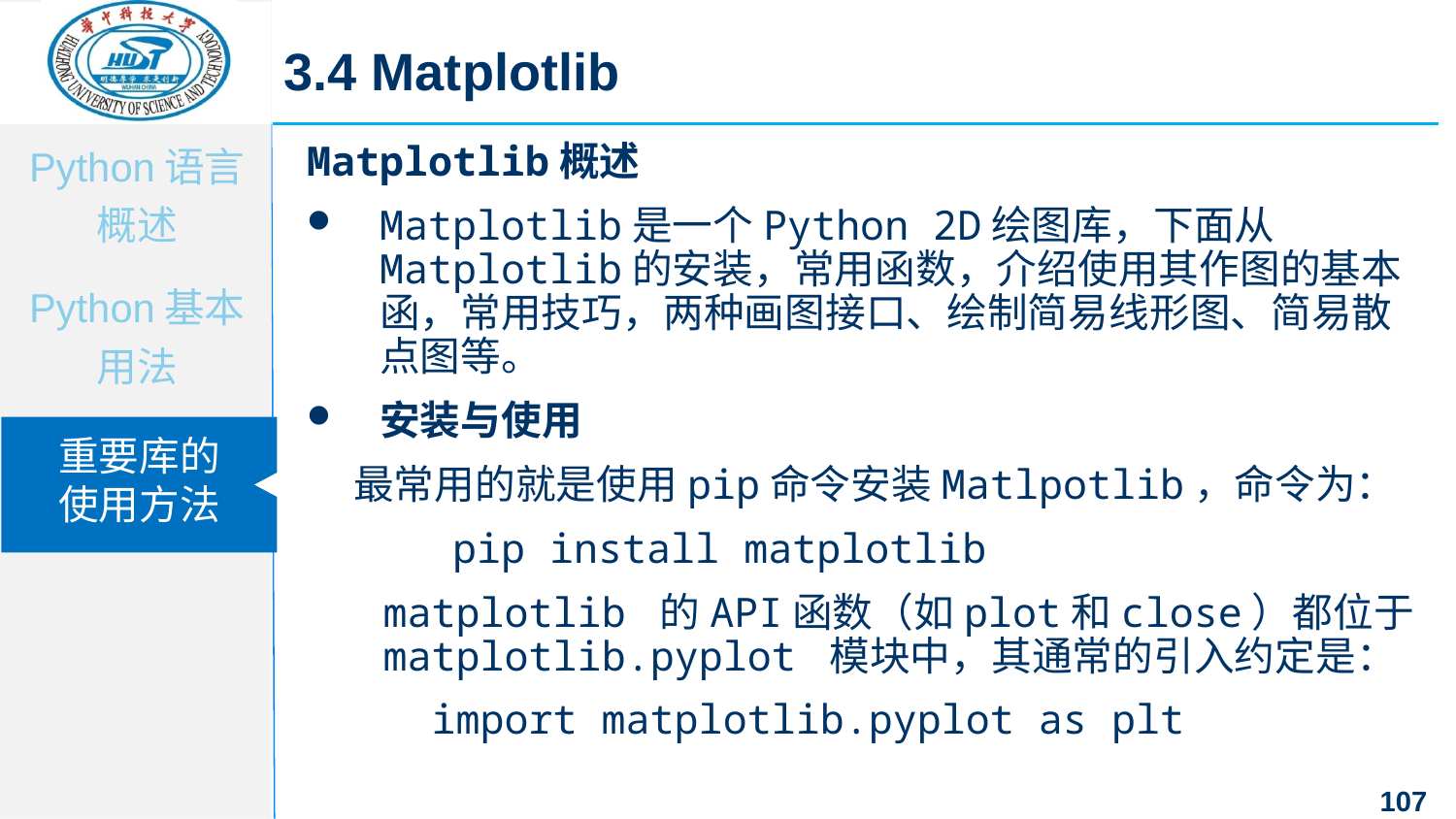

3.4 Matplotlib
Matplotlib概述
Matplotlib是一个Python 2D绘图库，下面从Matplotlib的安装，常用函数，介绍使用其作图的基本函，常用技巧，两种画图接口、绘制简易线形图、简易散点图等。
安装与使用
    最常用的就是使用pip命令安装Matlpotlib，命令为：
      pip install matplotlib
matplotlib 的API函数（如plot和close）都位于matplotlib.pyplot 模块中，其通常的引入约定是：
  import matplotlib.pyplot as plt